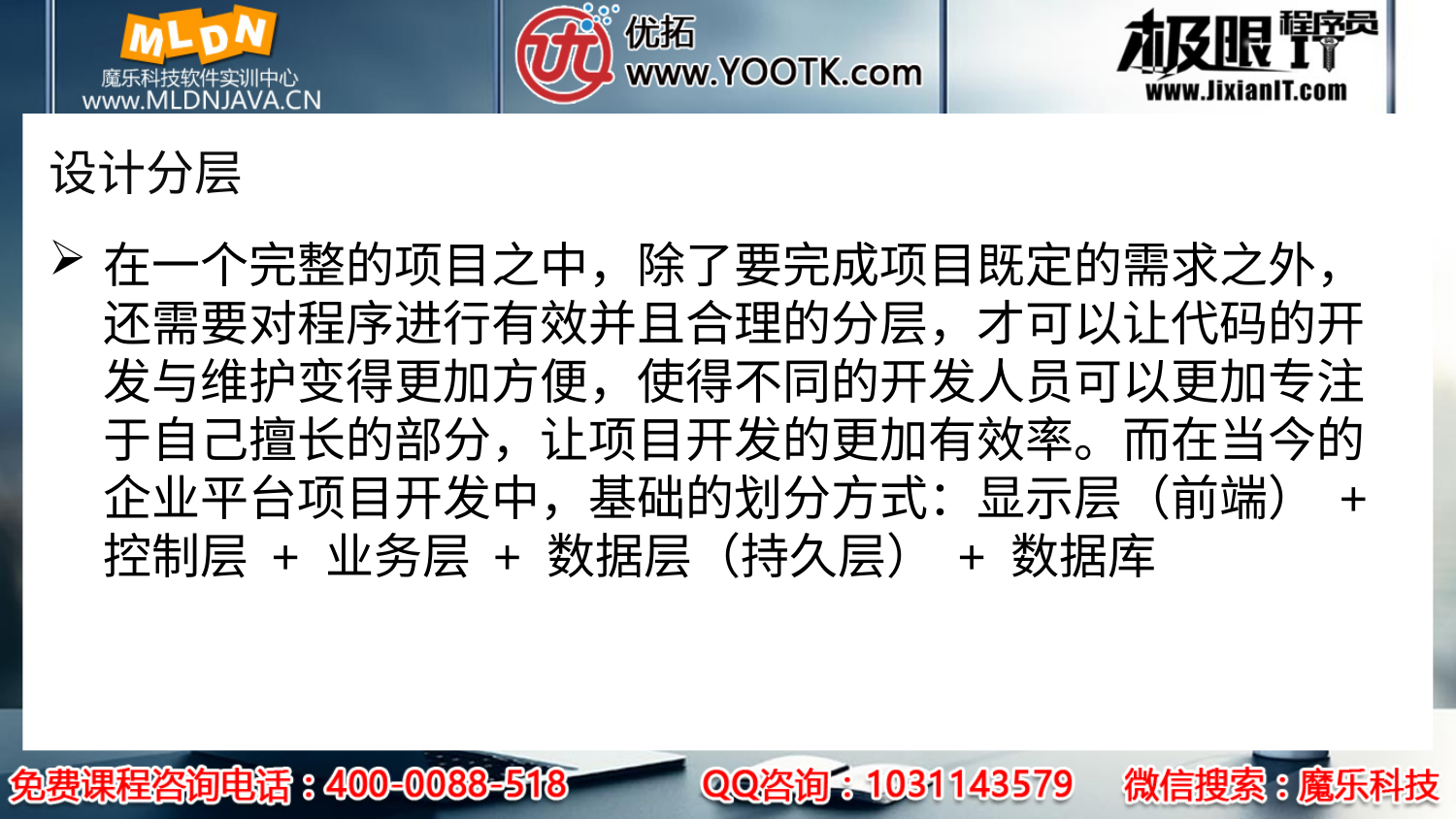

# 设计分层
在一个完整的项目之中，除了要完成项目既定的需求之外，还需要对程序进行有效并且合理的分层，才可以让代码的开发与维护变得更加方便，使得不同的开发人员可以更加专注于自己擅长的部分，让项目开发的更加有效率。而在当今的企业平台项目开发中，基础的划分方式：显示层（前端） + 控制层 + 业务层 + 数据层（持久层） + 数据库